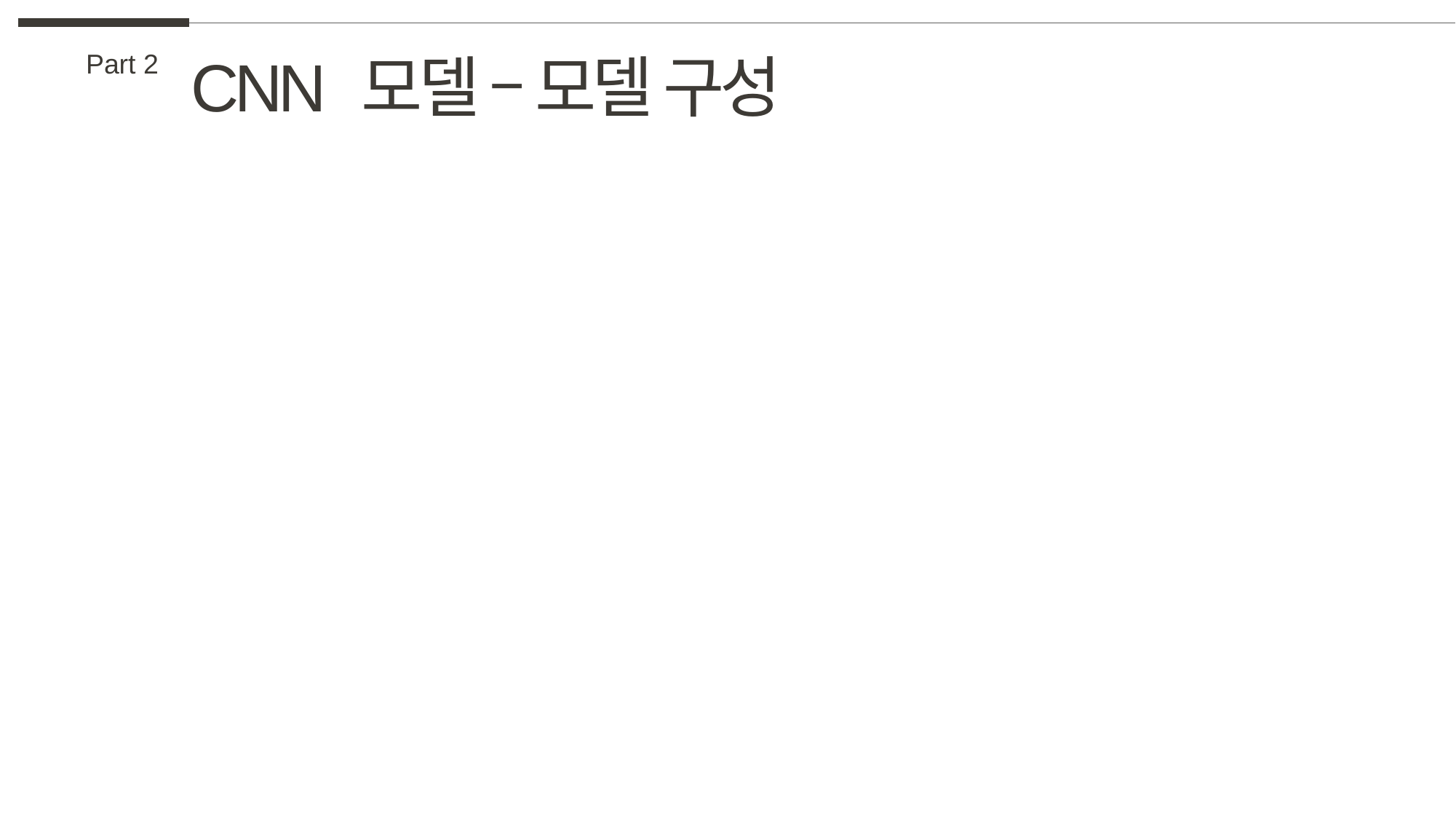

CNN 모델 – 모델 구성
Part 2